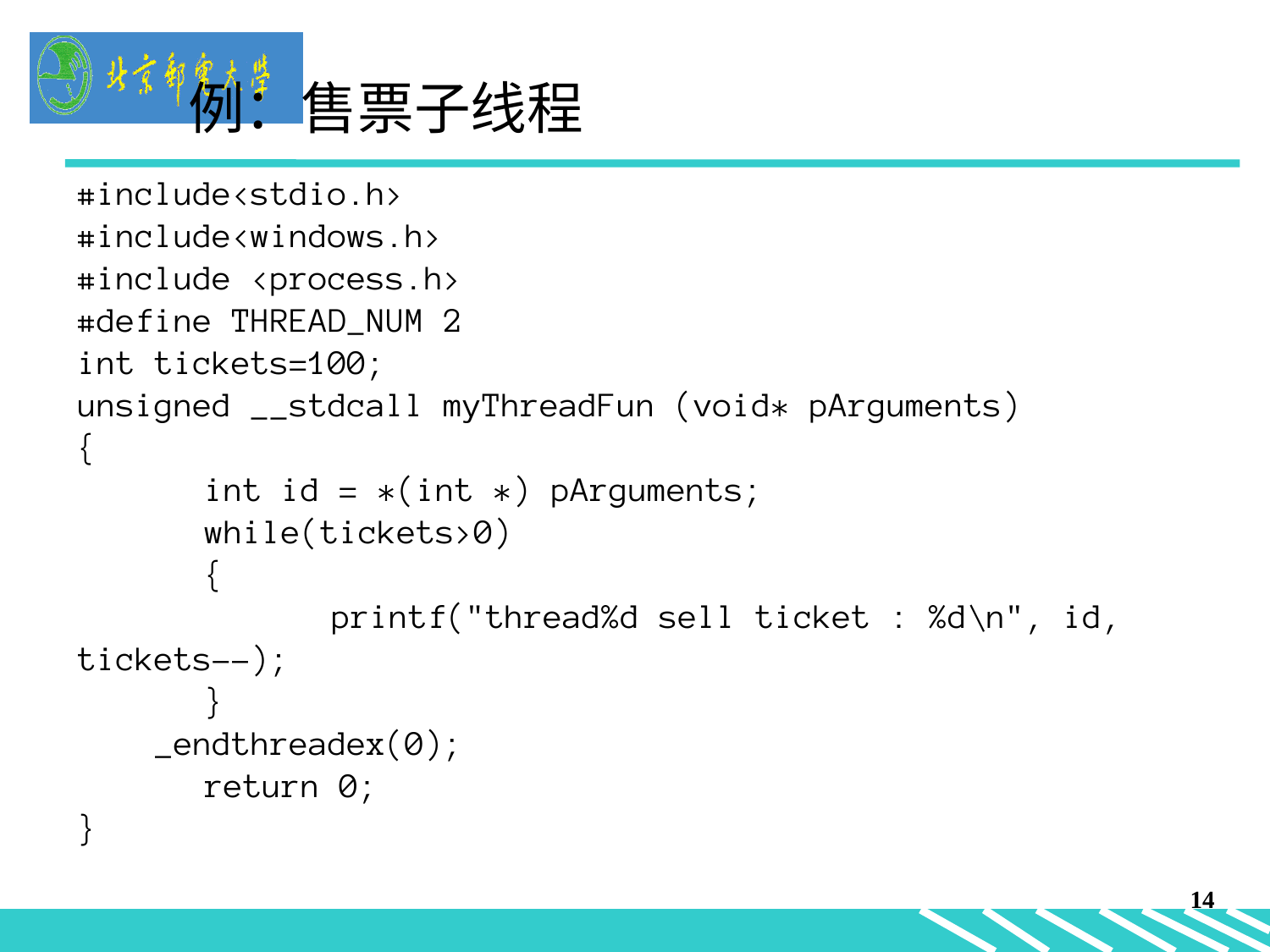

例：售票子线程
#include<stdio.h>
#include<windows.h>
#include <process.h>
#define THREAD_NUM 2
int tickets=100;
unsigned __stdcall myThreadFun (void* pArguments)
{
	int id = *(int *) pArguments;
	while(tickets>0)
	{
		printf("thread%d sell ticket : %d\n", id, tickets--);
	}
    _endthreadex(0);
	return 0;
}
14